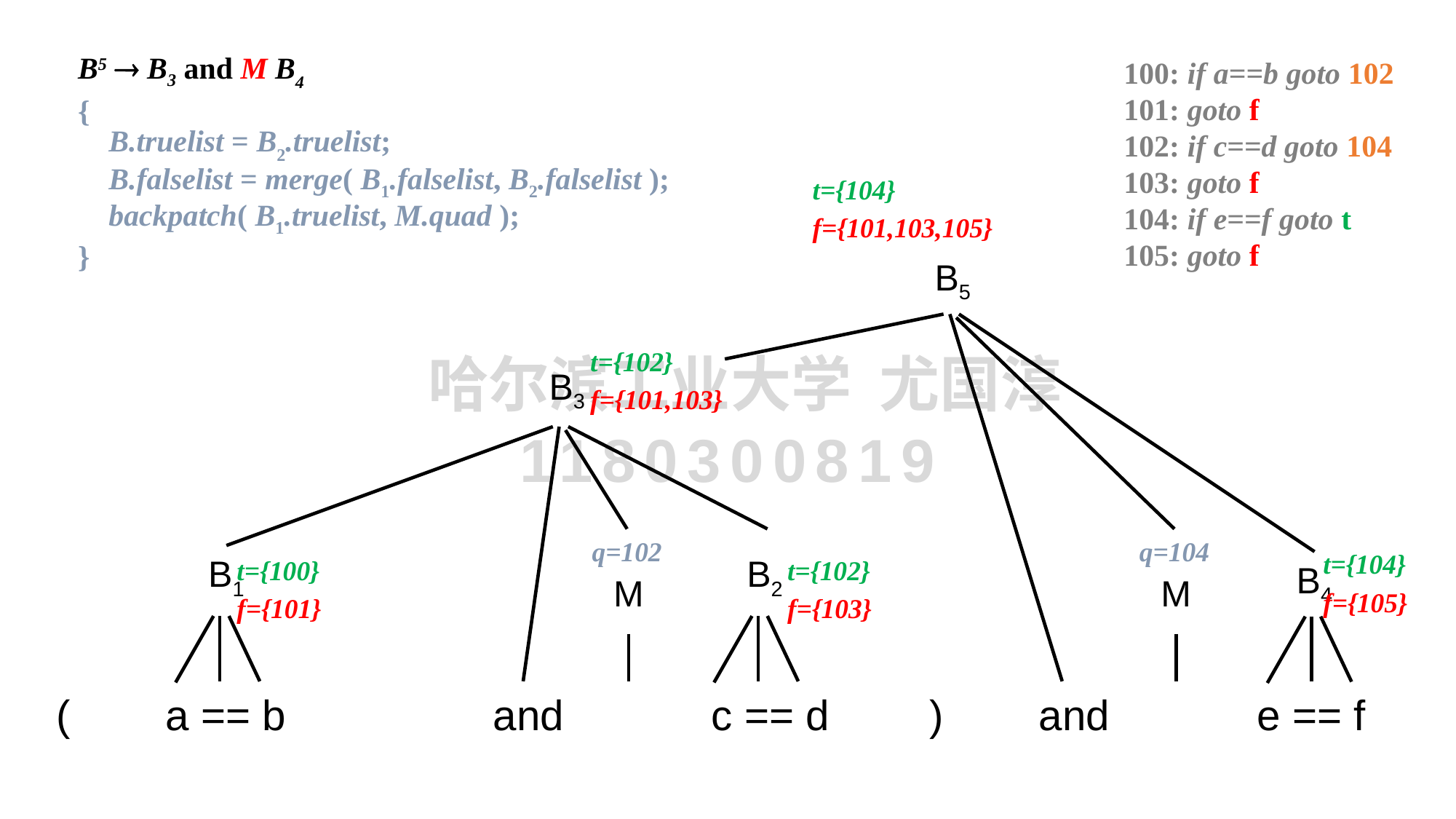

B5 → B3 and M B4
{
	B.truelist = B2.truelist;
	B.falselist = merge( B1.falselist, B2.falselist );
	backpatch( B1.truelist, M.quad );
}

100: if a==b goto 102
101: goto f
102: if c==d goto 104
103: goto f
104: if e==f goto t
105: goto f

t={104}
f={101,103,105}
B5
 哈尔滨工业大学  尤国淳
1180300819
t={102}
f={101,103}
B3
q=102
q=104
t={104}
f={105}
t={102}
f={103}
t={100}
f={101}
B1
B2
B4
M
M
(	a == b 		and		c == d	)	and		e == f